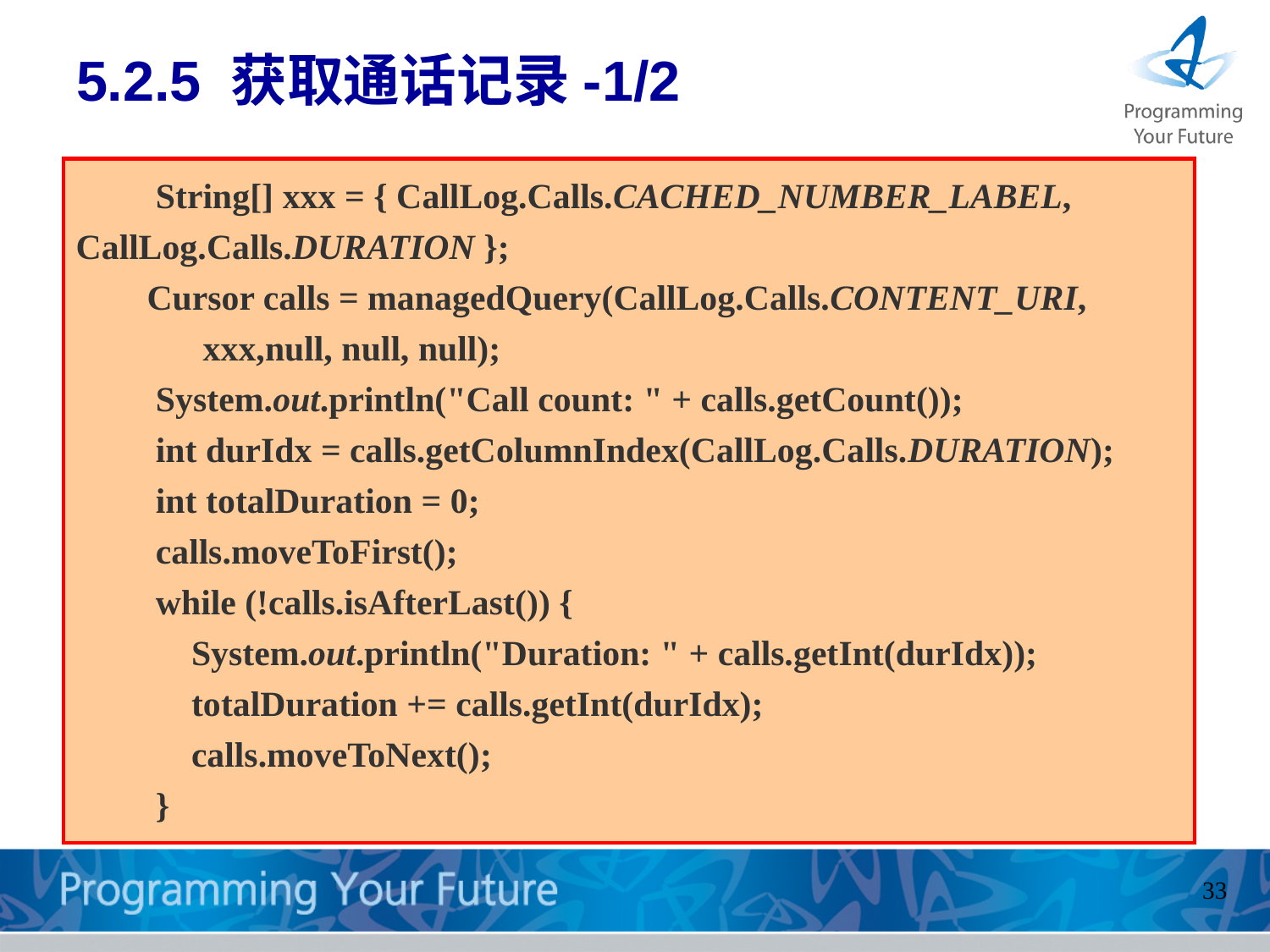

# 5.2.5 获取通话记录-1/2
         String[] xxx = { CallLog.Calls.CACHED_NUMBER_LABEL,  	CallLog.Calls.DURATION };
        Cursor calls = managedQuery(CallLog.Calls.CONTENT_URI, 	xxx,null, null, null);
         System.out.println("Call count: " + calls.getCount());
         int durIdx = calls.getColumnIndex(CallLog.Calls.DURATION);
         int totalDuration = 0;
         calls.moveToFirst();
         while (!calls.isAfterLast()) {
             System.out.println("Duration: " + calls.getInt(durIdx));
             totalDuration += calls.getInt(durIdx);
             calls.moveToNext();
         }